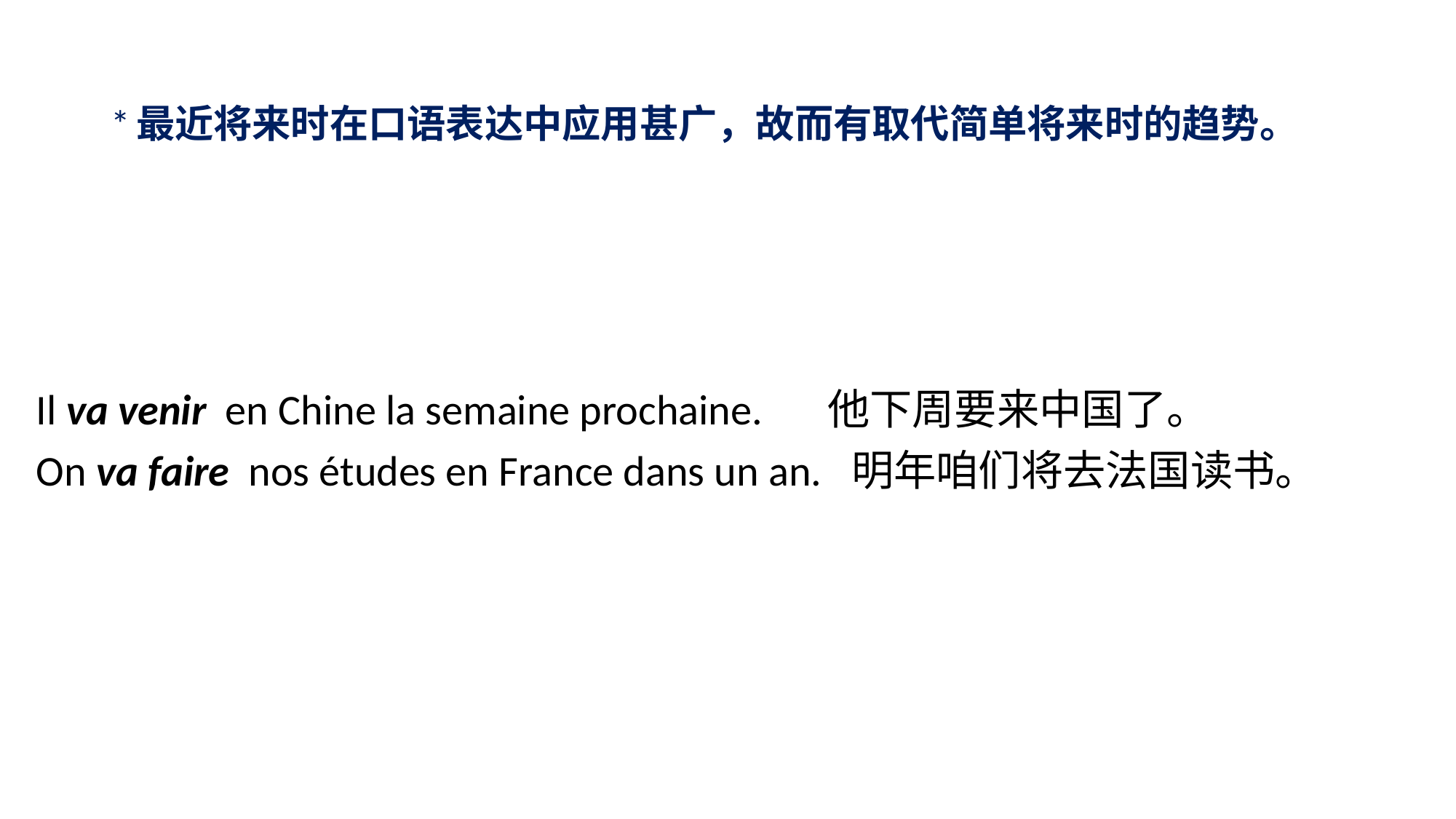

# *最近将来时在口语表达中应用甚广，故而有取代简单将来时的趋势。
Il va venir  en Chine la semaine prochaine. 	他下周要来中国了。
On va faire  nos études en France dans un an.  明年咱们将去法国读书。